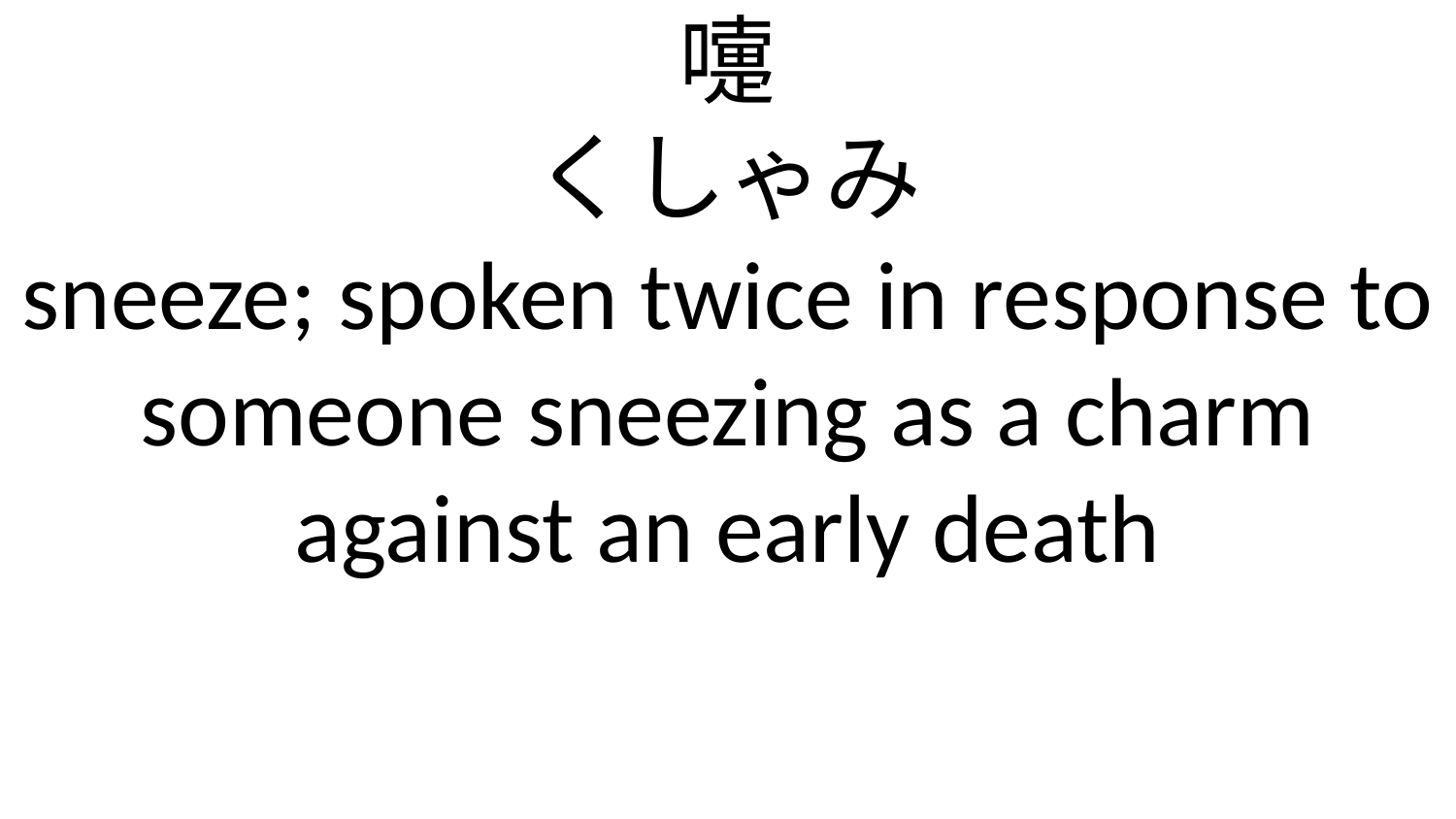

嚏
くしゃみ
sneeze; spoken twice in response to someone sneezing as a charm against an early death